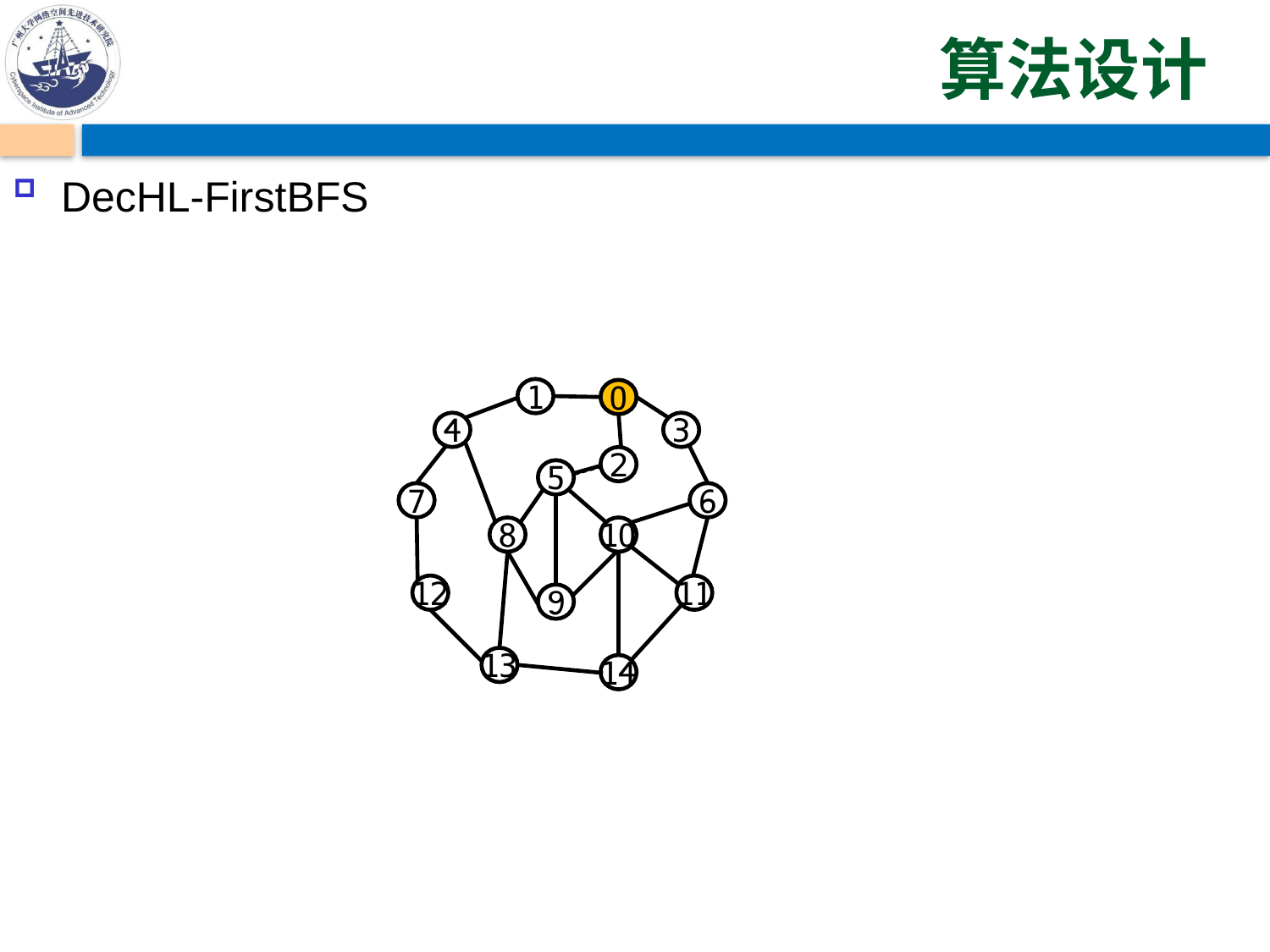

# 算法设计
DecHL-FirstBFS
1
0
4
3
2
5
7
6
8
10
12
11
9
13
14
17